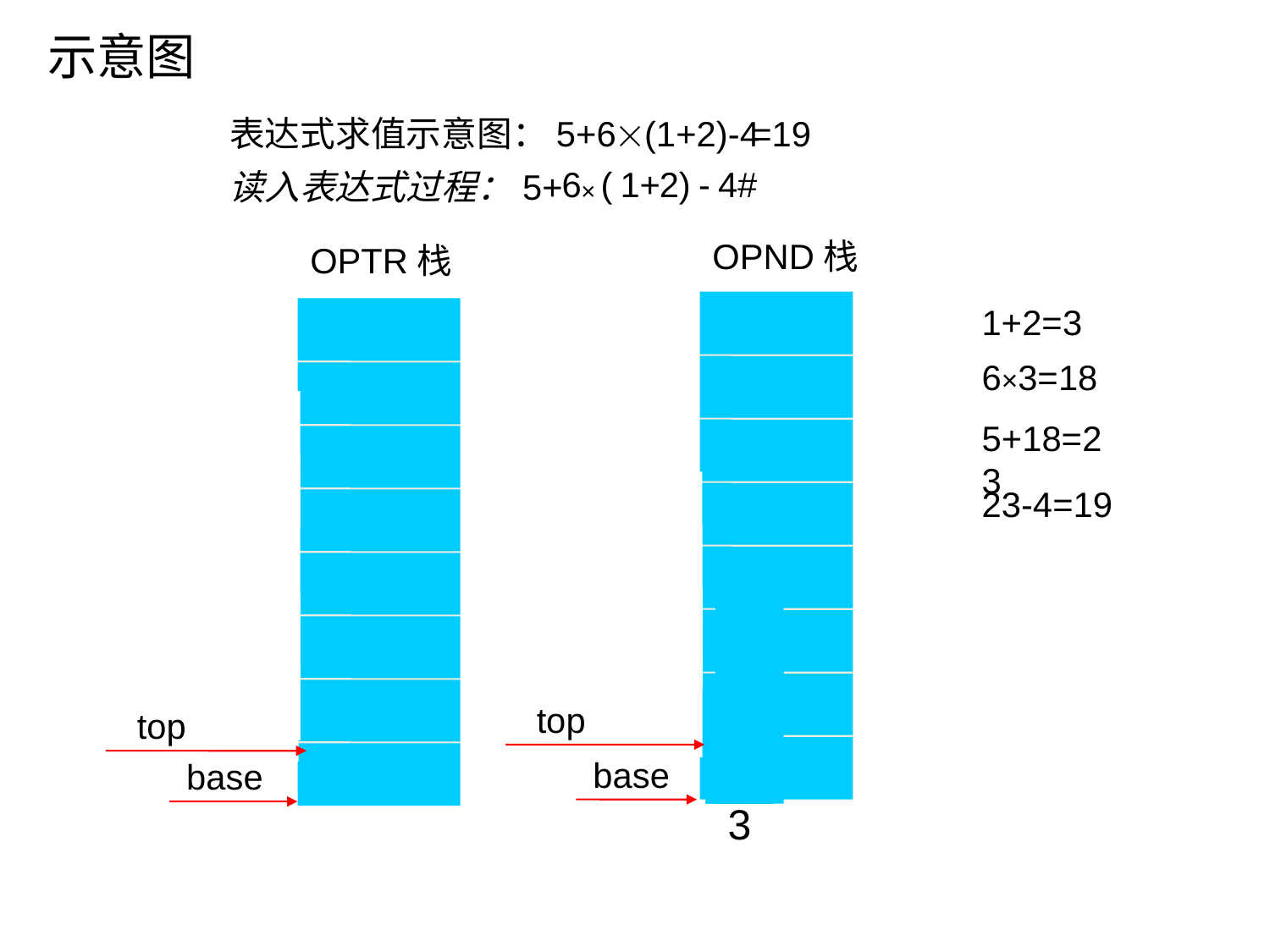

# 示意图
表达式求值示意图：5+6×(1+2)-4
=19
6
(
1
+
2
)
-
4
#
读入表达式过程：
5
+
×
OPND栈

top

base

OPTR栈

top

base

1+2=3
6×3=18

top

5+18=23

top

top

top

23-4=19
+

top

top

top

top

top

(
2

top

top

top

top

top

top

top

top

1
3

×

top

top

top

top

top

top

top

top

top

+
18
4
6

-

top

top

top

top

#
23
19
5